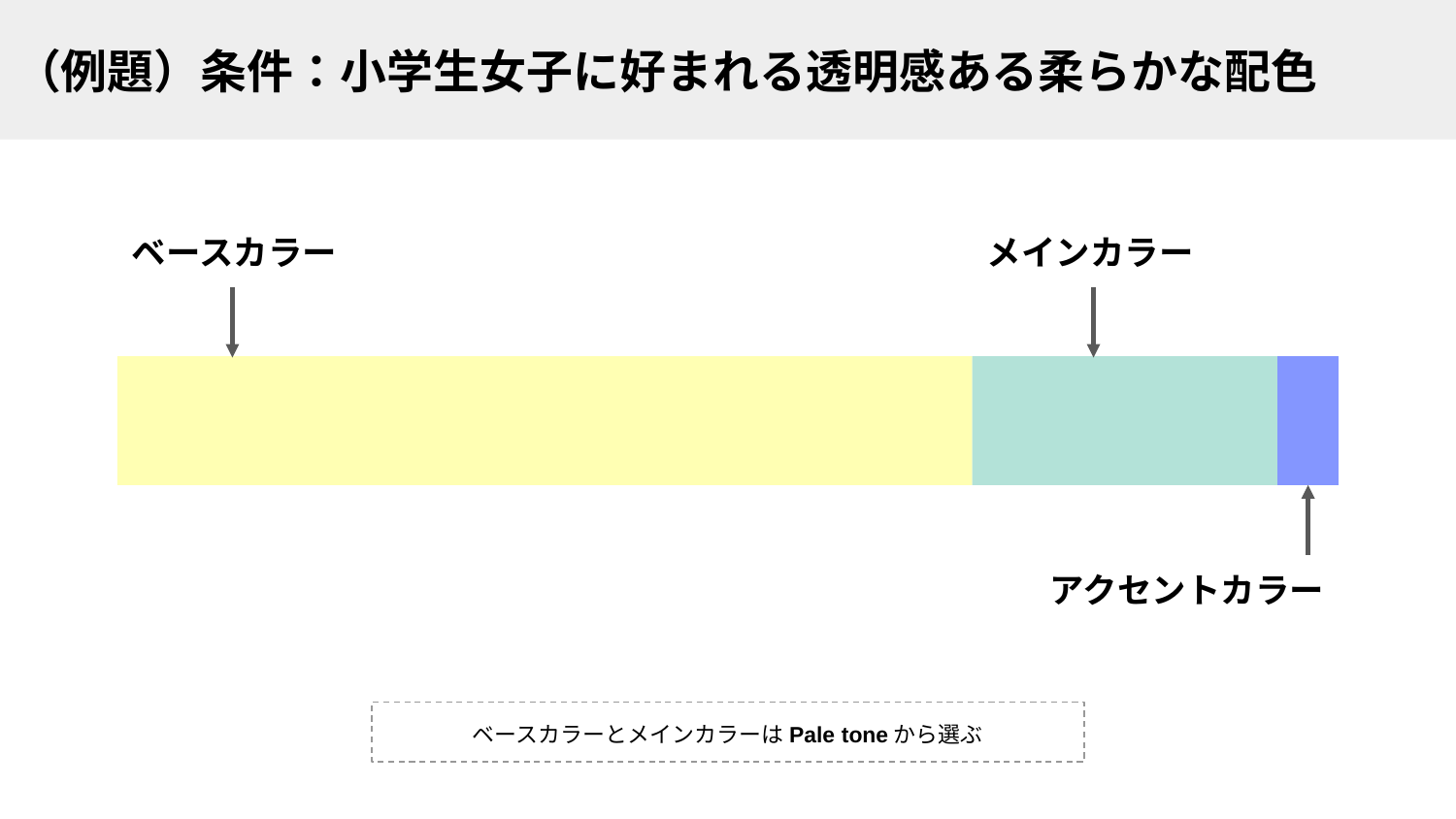

（例題）条件：小学生女子に好まれる透明感ある柔らかな配色
ベースカラー
メインカラー

アクセントカラー
ベースカラーとメインカラーはPale toneから選ぶ